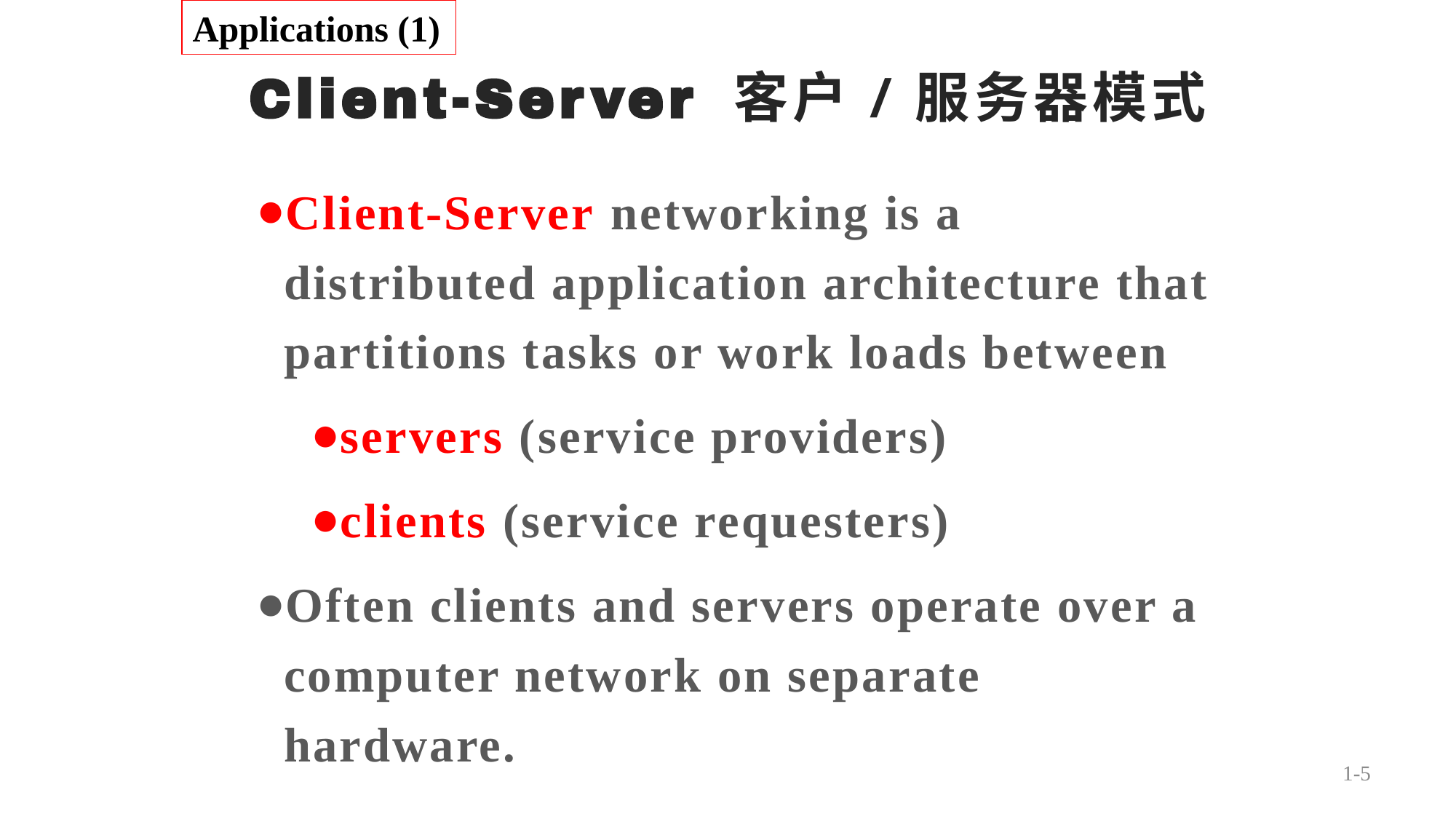

Applications (1)
# Client-Server 客户/服务器模式
Client-Server networking is a distributed application architecture that partitions tasks or work loads between
servers (service providers)
clients (service requesters)
Often clients and servers operate over a computer network on separate hardware.

1-5